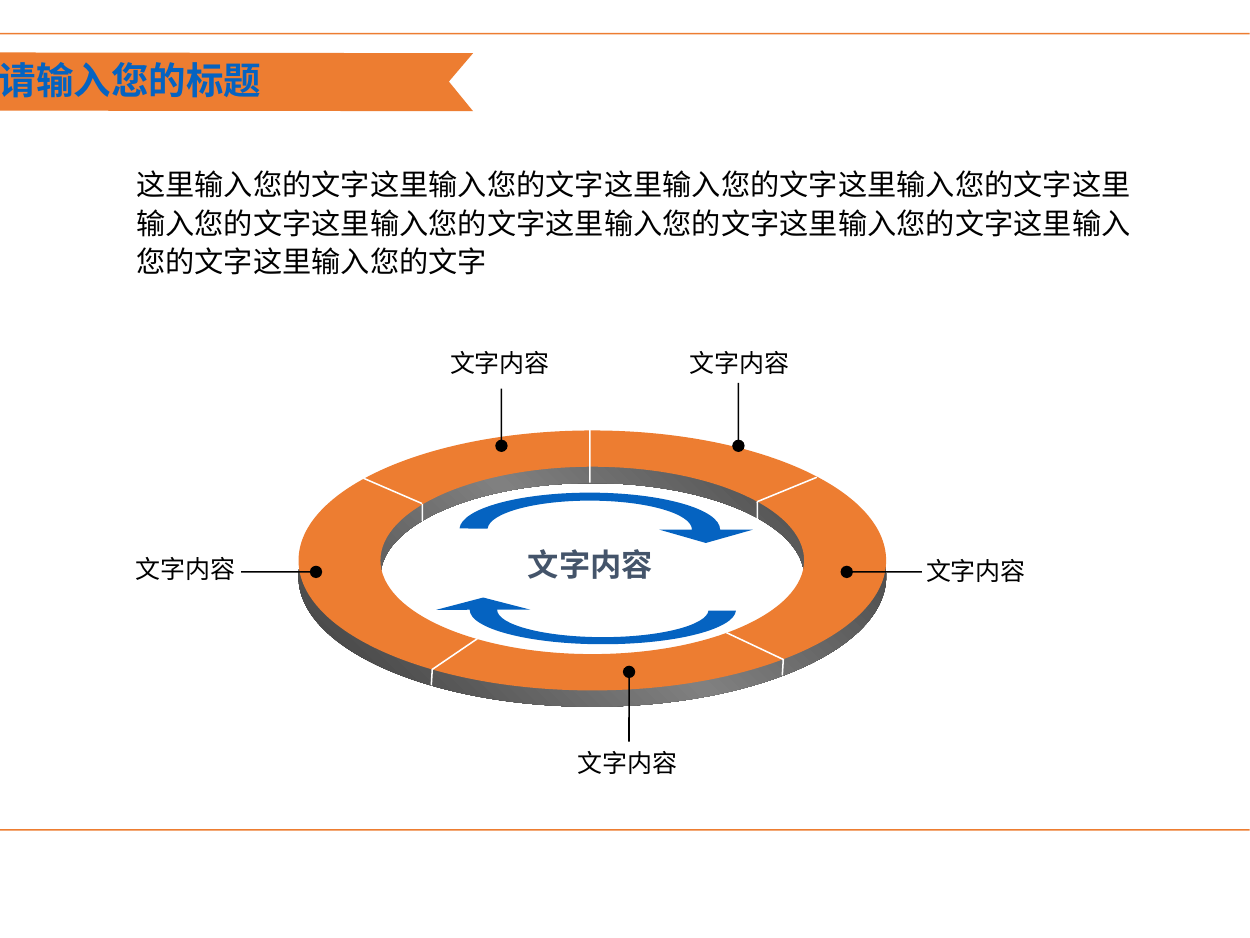

请输入您的标题

这里输入您的文字这里输入您的文字这里输入您的文字这里输入您的文字这里输入您的文字这里输入您的文字这里输入您的文字这里输入您的文字这里输入您的文字这里输入您的文字

文字内容
文字内容

文字内容
文字内容
文字内容

文字内容